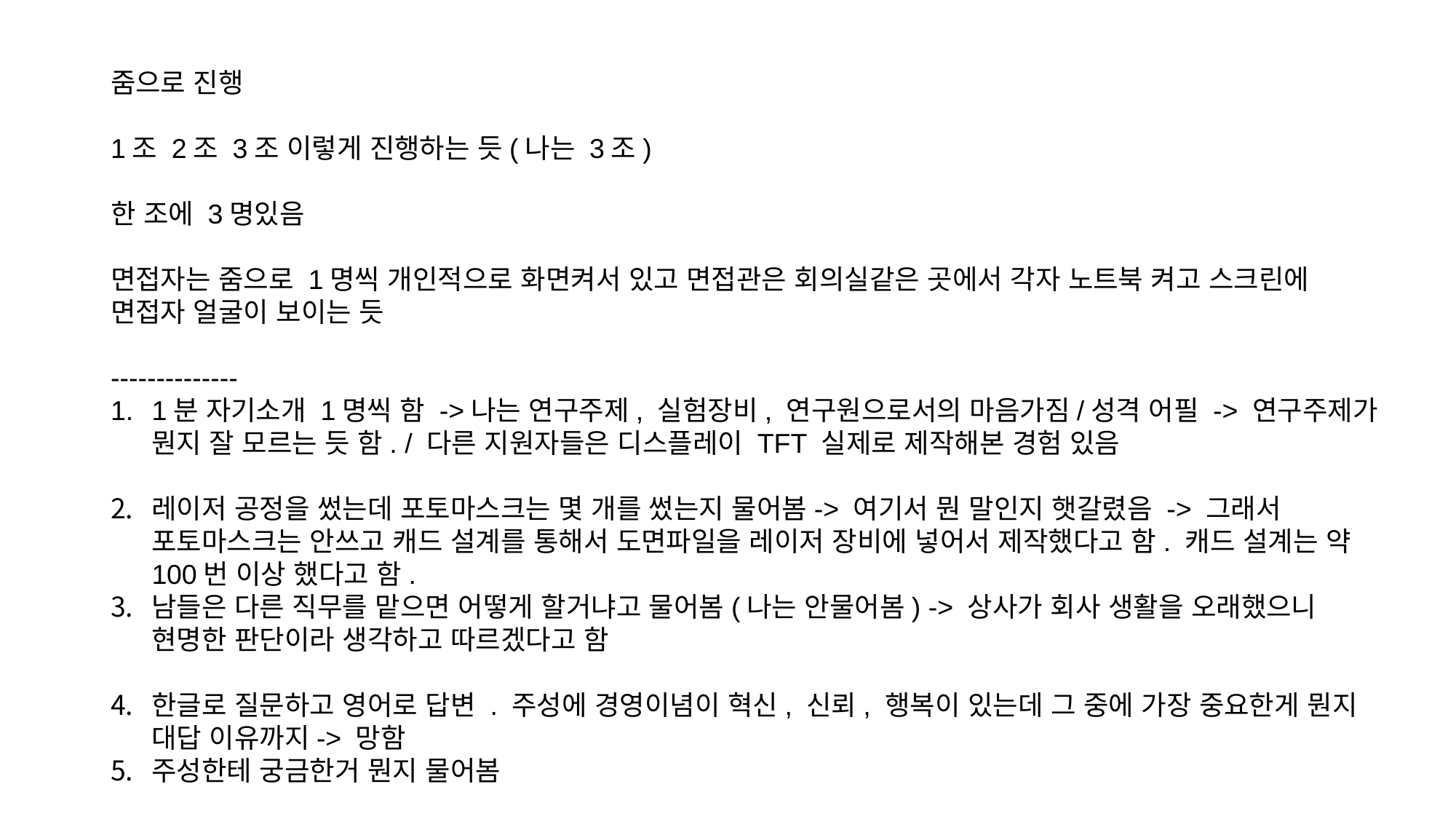

줌으로 진행

1조 2조 3조 이렇게 진행하는 듯(나는 3조)

한 조에 3명있음

면접자는 줌으로 1명씩 개인적으로 화면켜서 있고 면접관은 회의실같은 곳에서 각자 노트북 켜고 스크린에 면접자 얼굴이 보이는 듯

--------------
1분 자기소개 1명씩 함 ->나는 연구주제, 실험장비, 연구원으로서의 마음가짐/성격 어필 -> 연구주제가 뭔지 잘 모르는 듯 함. / 다른 지원자들은 디스플레이 TFT 실제로 제작해본 경험 있음

레이저 공정을 썼는데 포토마스크는 몇 개를 썼는지 물어봄-> 여기서 뭔 말인지 햇갈렸음 -> 그래서 포토마스크는 안쓰고 캐드 설계를 통해서 도면파일을 레이저 장비에 넣어서 제작했다고 함. 캐드 설계는 약 100번 이상 했다고 함.
남들은 다른 직무를 맡으면 어떻게 할거냐고 물어봄(나는 안물어봄) -> 상사가 회사 생활을 오래했으니 현명한 판단이라 생각하고 따르겠다고 함

한글로 질문하고 영어로 답변 . 주성에 경영이념이 혁신, 신뢰, 행복이 있는데 그 중에 가장 중요한게 뭔지 대답 이유까지-> 망함
주성한테 궁금한거 뭔지 물어봄